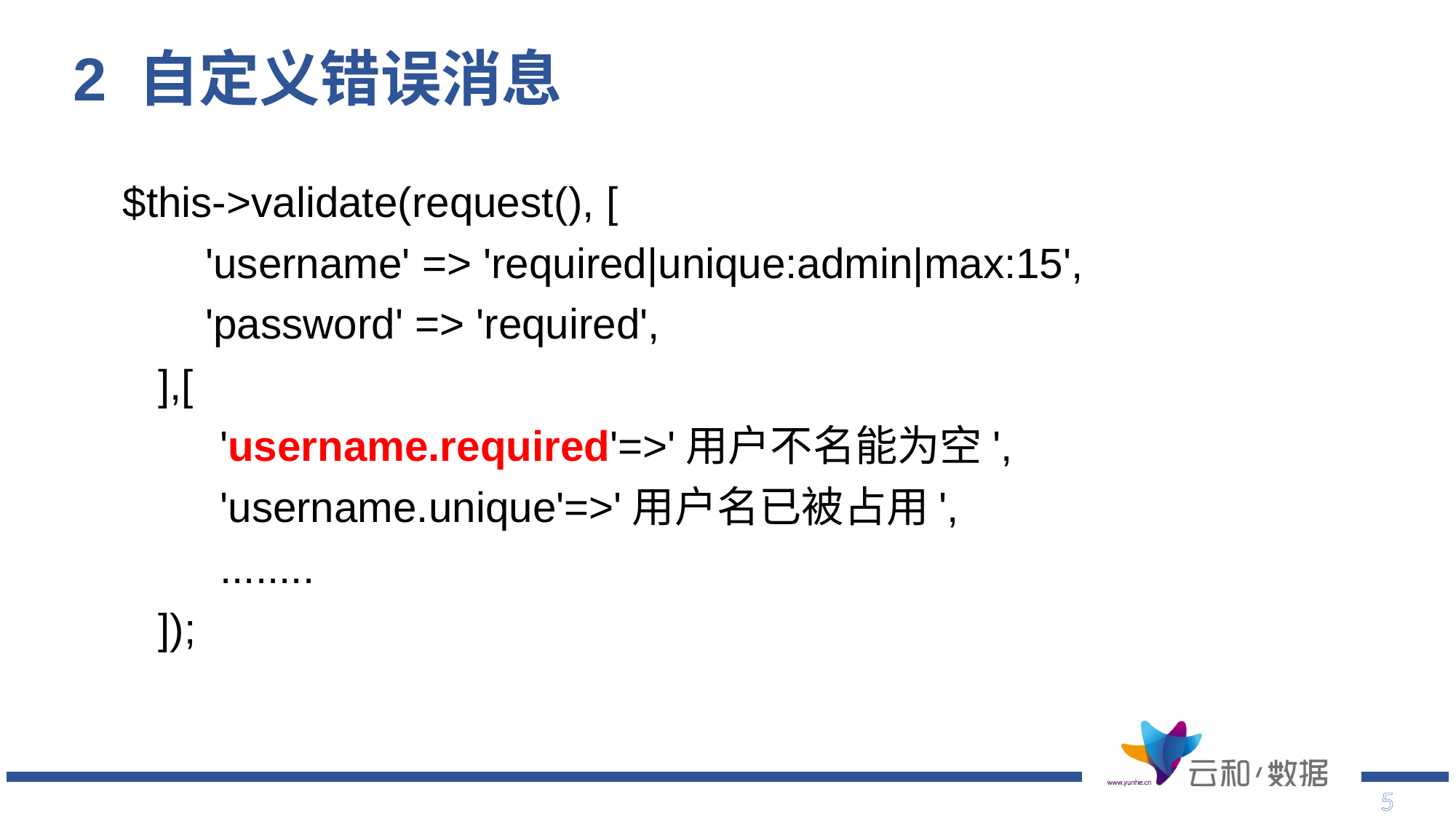

# 2 自定义错误消息
 $this->validate(request(), [
        'username' => 'required|unique:admin|max:15',
        'password' => 'required',
    ],[
    	'username.required'=>'用户不名能为空',
	'username.unique'=>'用户名已被占用',
	........
    ]);